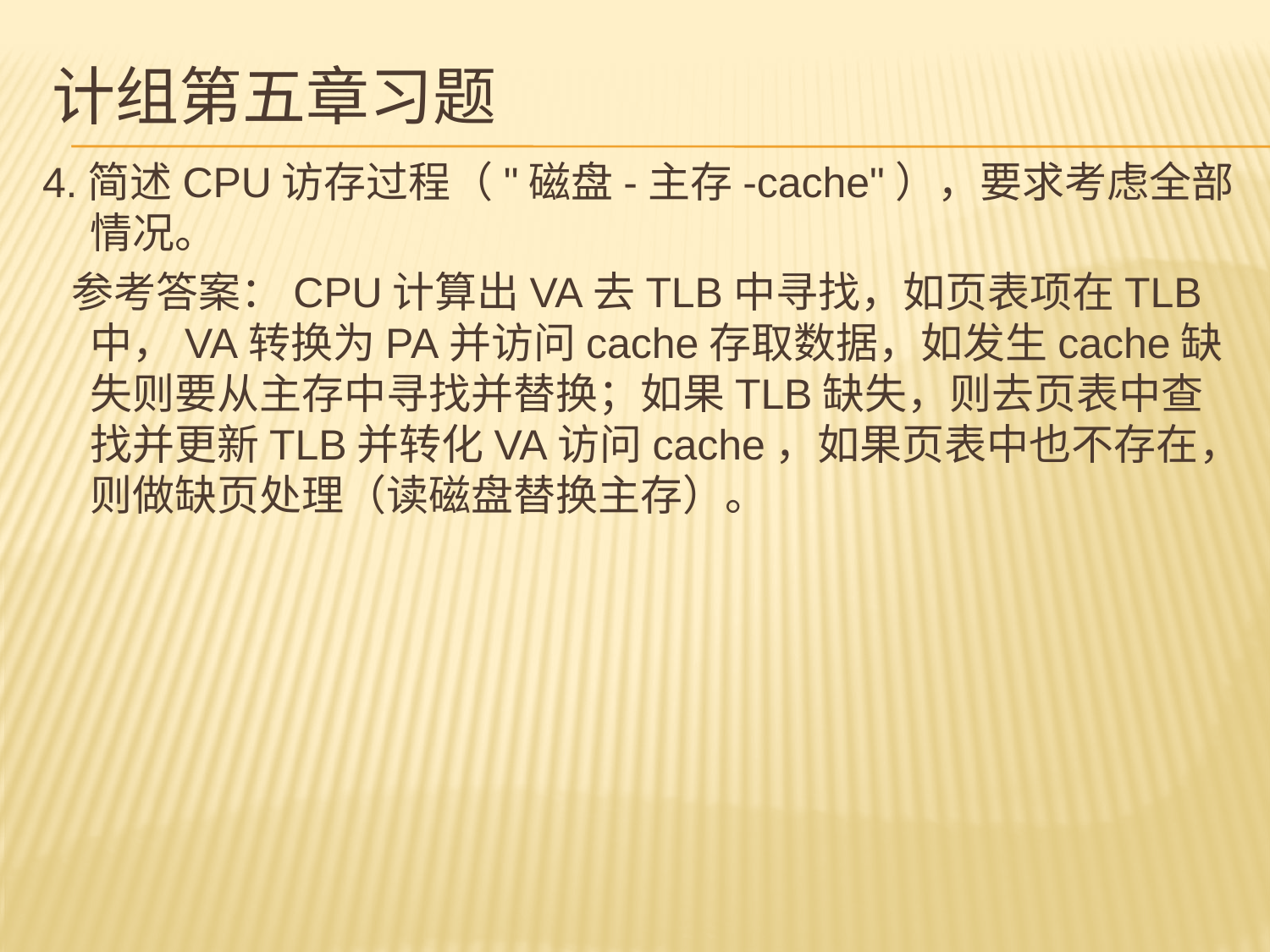

# 计组第五章习题
4.简述CPU访存过程（"磁盘-主存-cache"），要求考虑全部情况。
  参考答案：CPU计算出VA去TLB中寻找，如页表项在TLB中，VA转换为PA并访问cache存取数据，如发生cache缺失则要从主存中寻找并替换；如果TLB缺失，则去页表中查找并更新TLB并转化VA访问cache，如果页表中也不存在，则做缺页处理（读磁盘替换主存）。